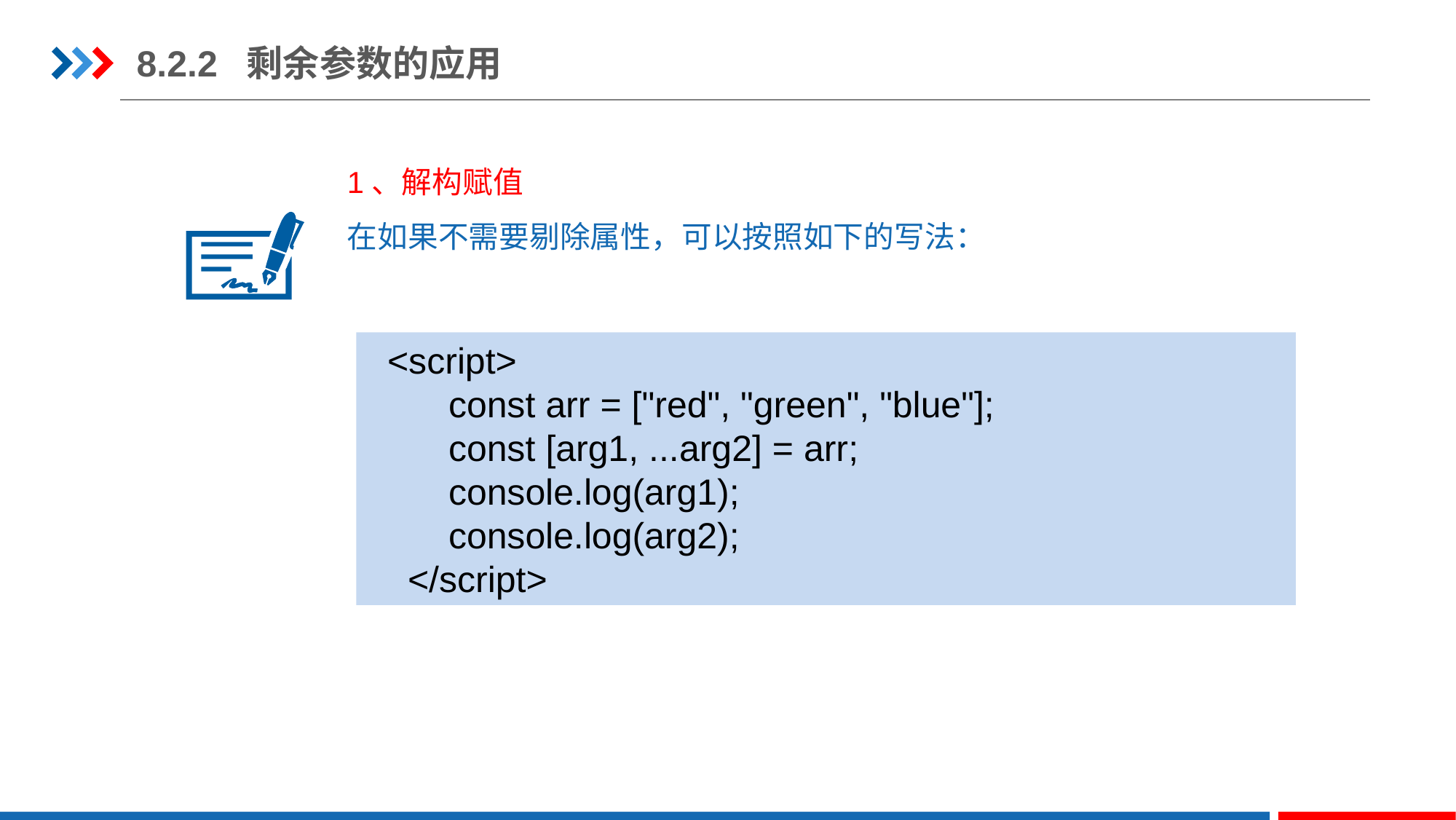

8.2.2  剩余参数的应用
1、解构赋值
在如果不需要剔除属性，可以按照如下的写法：

  <script>
        const arr = ["red", "green", "blue"];
        const [arg1, ...arg2] = arr;
        console.log(arg1);
        console.log(arg2);
    </script>